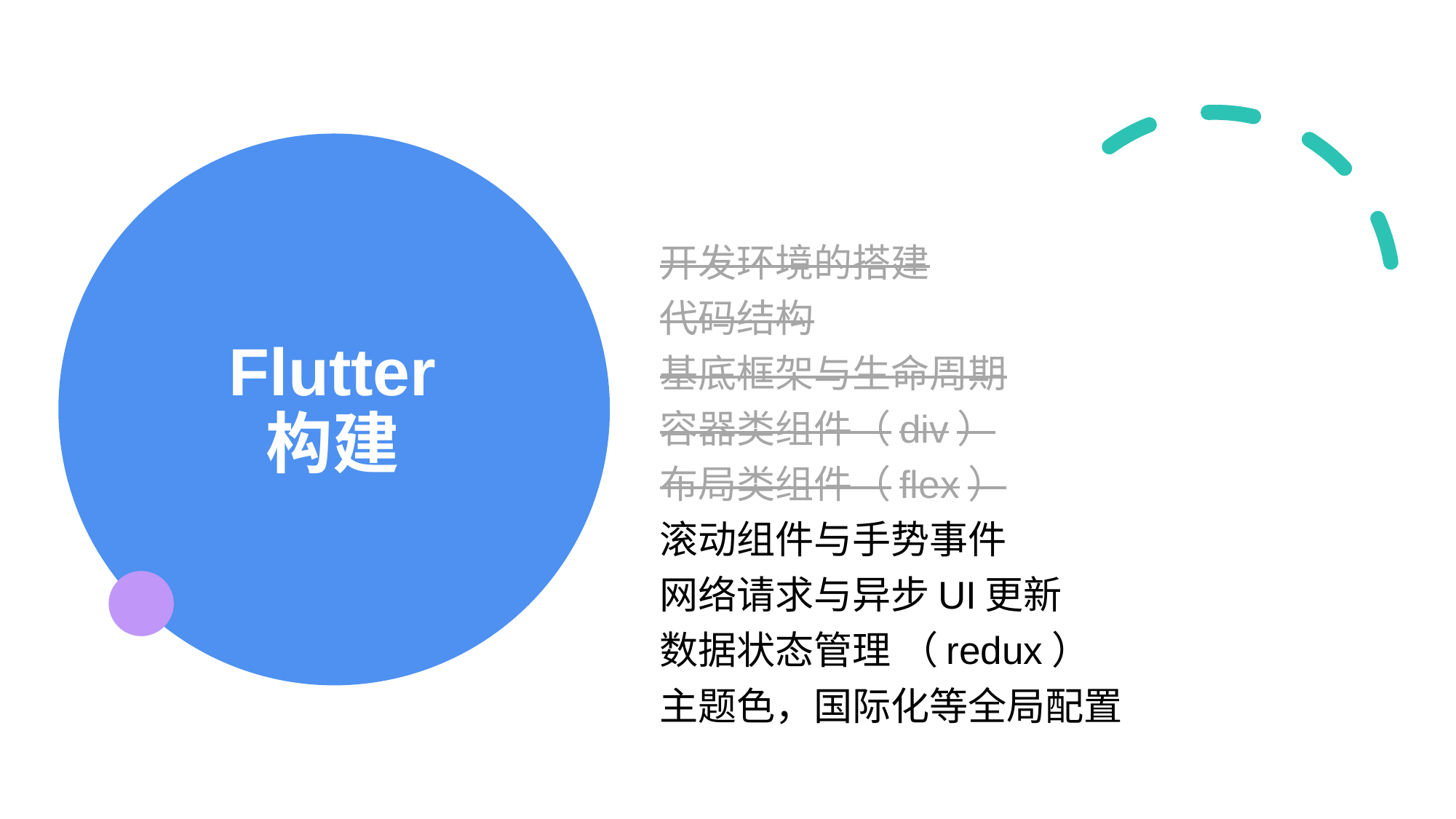

# Flutter 构建
开发环境的搭建
代码结构
基底框架与生命周期
容器类组件（div）
布局类组件（flex）
滚动组件与手势事件
网络请求与异步UI更新
数据状态管理 （redux）
主题色，国际化等全局配置